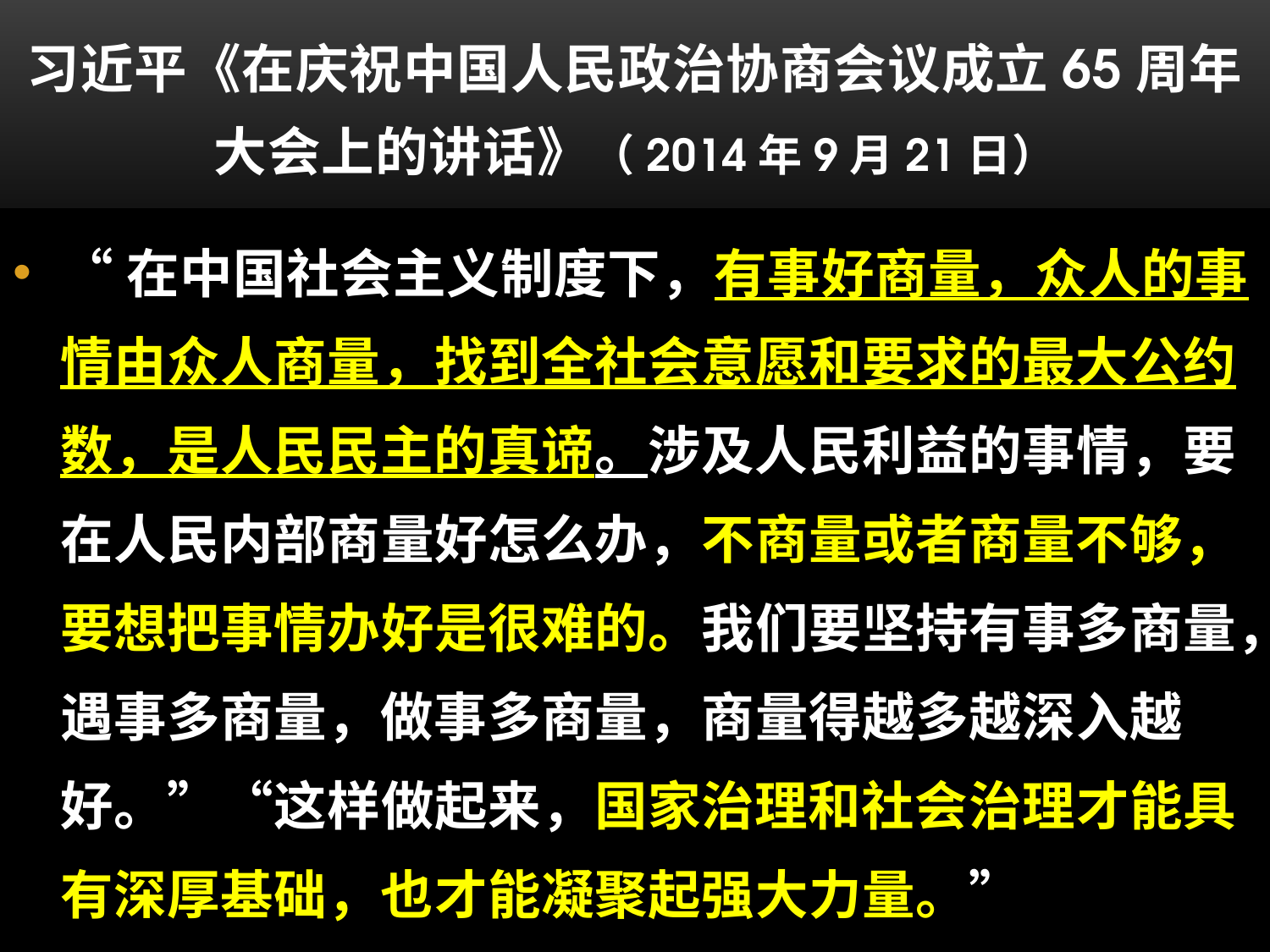

# 习近平《在庆祝中国人民政治协商会议成立65周年大会上的讲话》（2014年9月21日）
“在中国社会主义制度下，有事好商量，众人的事情由众人商量，找到全社会意愿和要求的最大公约数，是人民民主的真谛。涉及人民利益的事情，要在人民内部商量好怎么办，不商量或者商量不够，要想把事情办好是很难的。我们要坚持有事多商量，遇事多商量，做事多商量，商量得越多越深入越好。”“这样做起来，国家治理和社会治理才能具有深厚基础，也才能凝聚起强大力量。”
“通过依法选举、让人民的代表来参与国家生活和社会生活的管理是十分重要的，通过选举以外的制度和方式让人民参与国家生活和社会生活的管理也是十分重要的。人民只有投票的权利而没有广泛参与的权利，人民只有在投票时被唤醒、投票后就进入休眠期，这样的民主是形式主义的。”